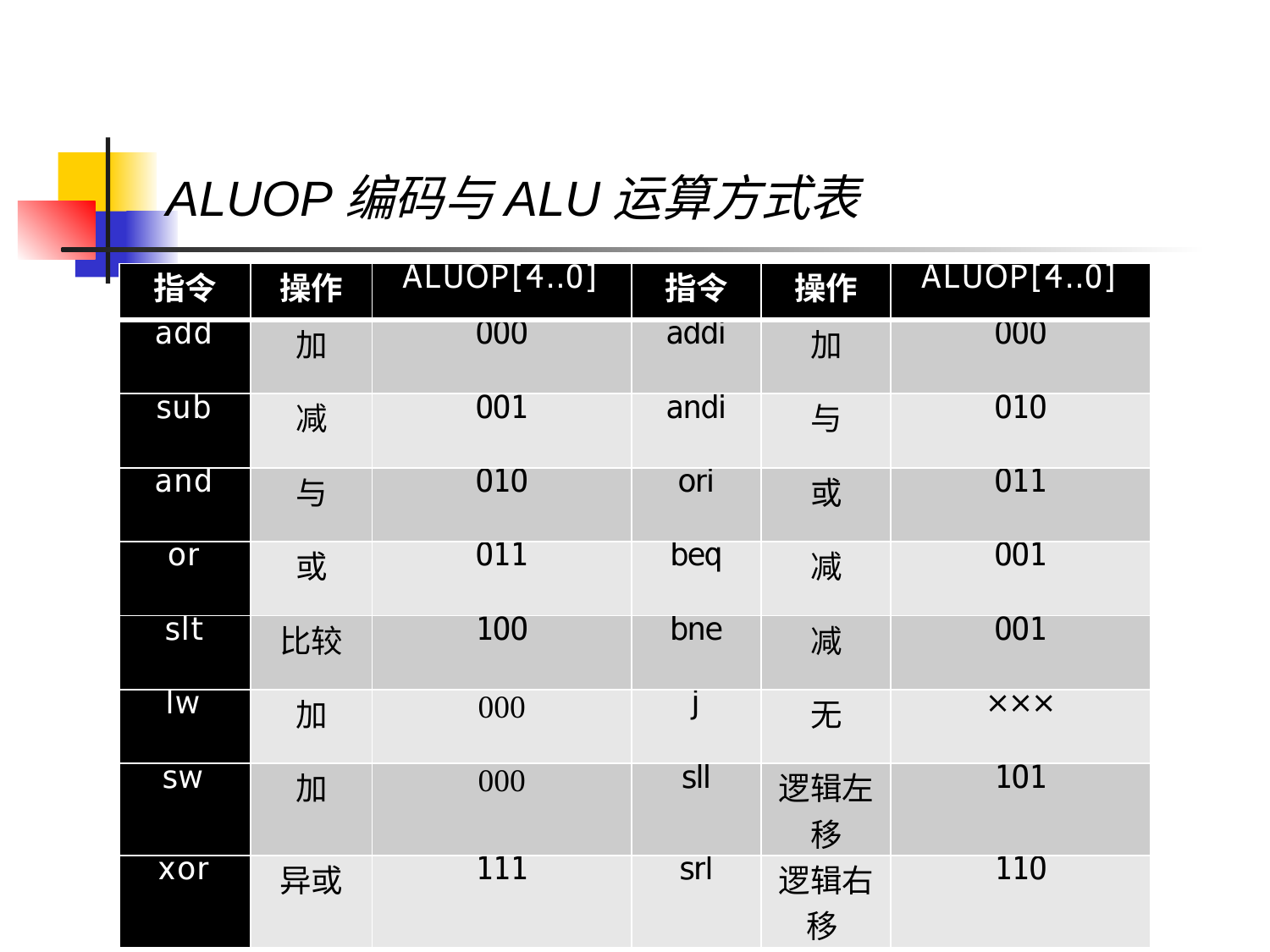

# ALUOP编码与ALU运算方式表
| 指令 | 操作 | ALUOP[4..0] | 指令 | 操作 | ALUOP[4..0] |
| --- | --- | --- | --- | --- | --- |
| add | 加 | 000 | addi | 加 | 000 |
| sub | 减 | 001 | andi | 与 | 010 |
| and | 与 | 010 | ori | 或 | 011 |
| or | 或 | 011 | beq | 减 | 001 |
| slt | 比较 | 100 | bne | 减 | 001 |
| lw | 加 | 000 | j | 无 | ××× |
| sw | 加 | 000 | sll | 逻辑左移 | 101 |
| xor | 异或 | 111 | srl | 逻辑右移 | 110 |